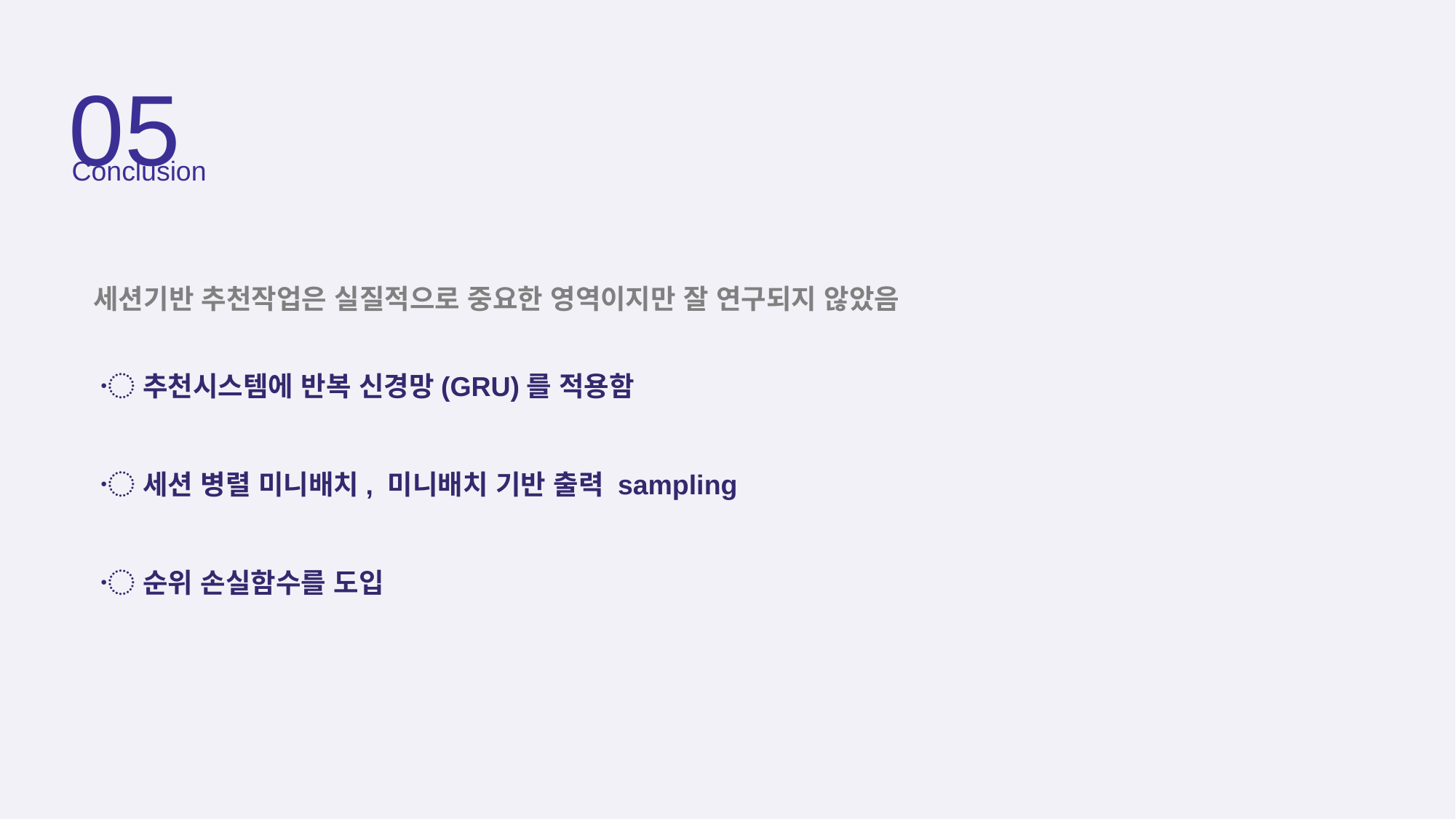

05
Conclusion

세션기반 추천작업은 실질적으로 중요한 영역이지만 잘 연구되지 않았음

 〮 추천시스템에 반복 신경망(GRU)를 적용함

 〮 세션 병렬 미니배치, 미니배치 기반 출력 sampling

 〮 순위 손실함수를 도입